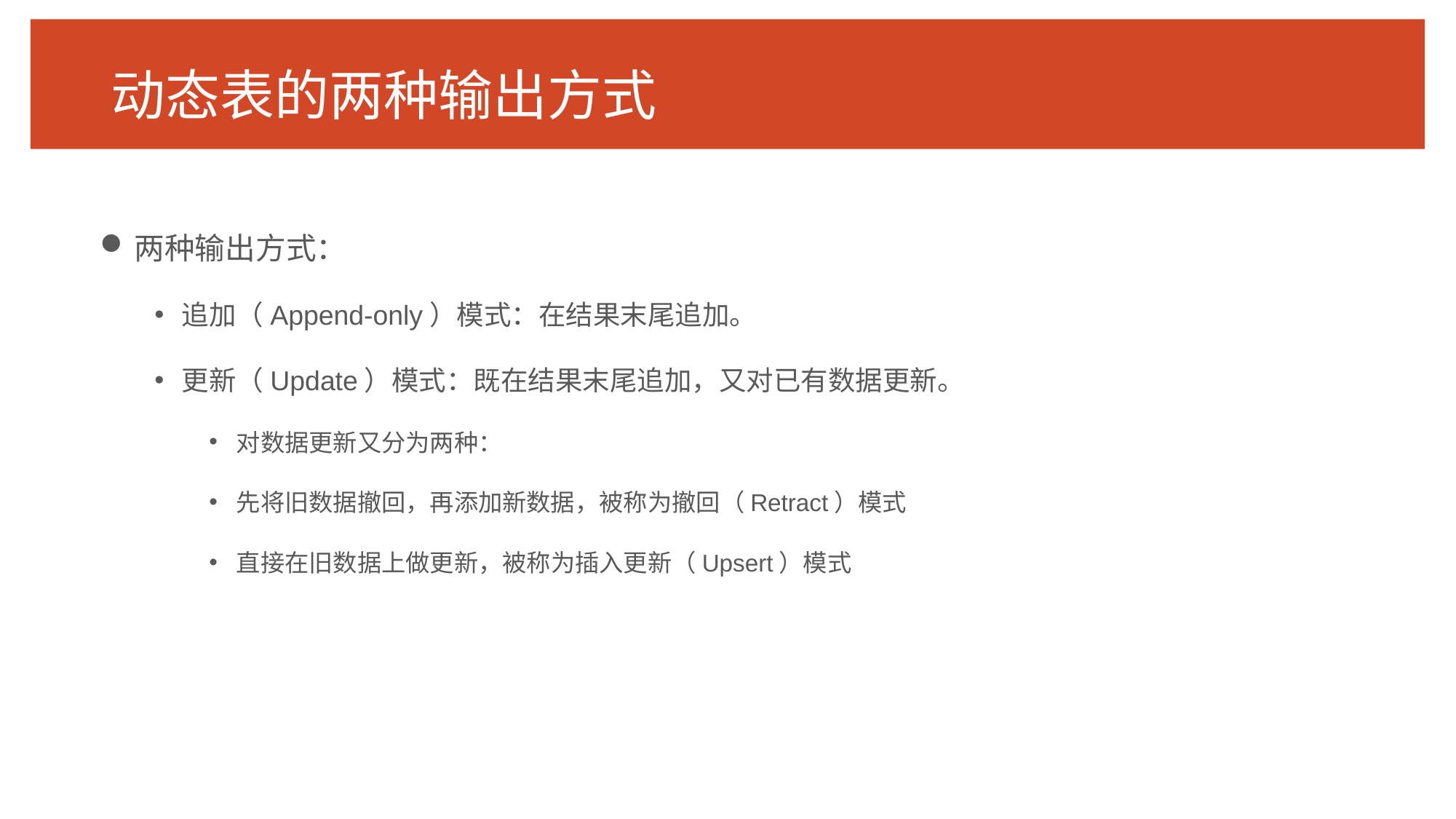

# 动态表的两种输出方式
两种输出方式：
追加（Append-only）模式：在结果末尾追加。
更新（Update）模式：既在结果末尾追加，又对已有数据更新。
对数据更新又分为两种：
先将旧数据撤回，再添加新数据，被称为撤回（Retract）模式
直接在旧数据上做更新，被称为插入更新（Upsert）模式